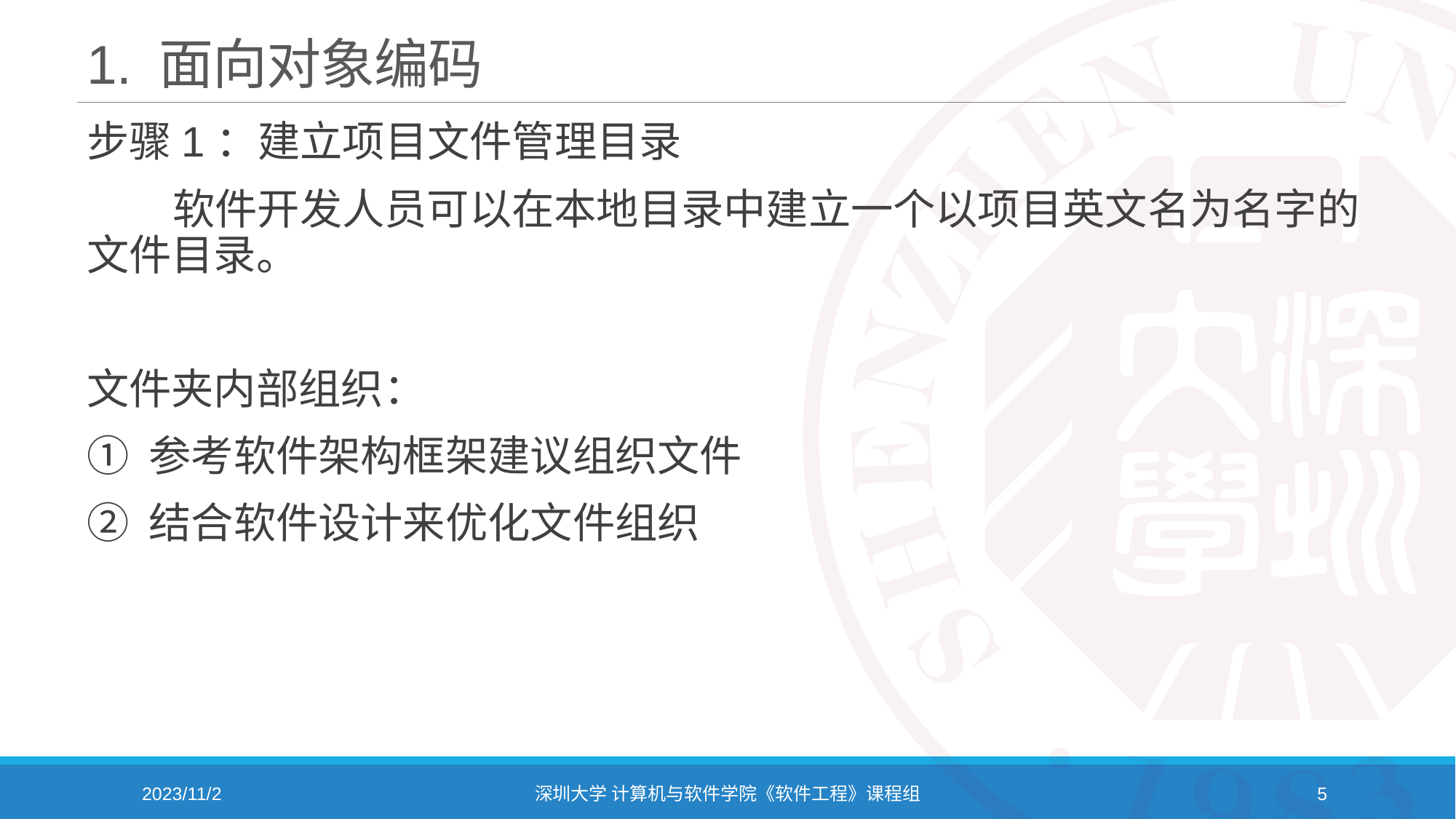

# 1. 面向对象编码
步骤1：建立项目文件管理目录
        软件开发人员可以在本地目录中建立一个以项目英文名为名字的文件目录。

文件夹内部组织：
① 参考软件架构框架建议组织文件
② 结合软件设计来优化文件组织

2023/11/2
深圳大学 计算机与软件学院《软件工程》课程组
5